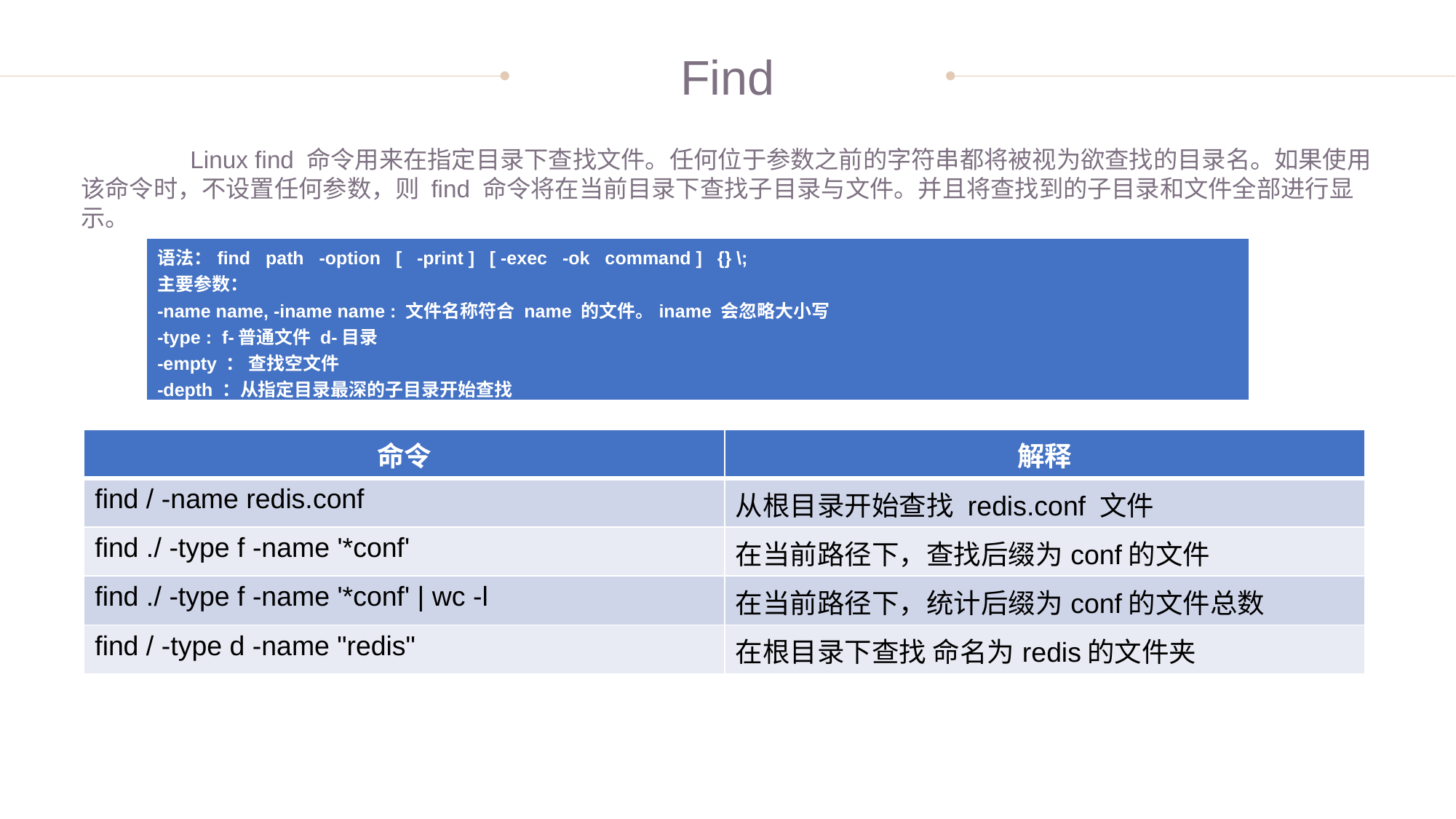

Find
	Linux find 命令用来在指定目录下查找文件。任何位于参数之前的字符串都将被视为欲查找的目录名。如果使用该命令时，不设置任何参数，则 find 命令将在当前目录下查找子目录与文件。并且将查找到的子目录和文件全部进行显示。
| 语法：find path -option [ -print ] [ -exec -ok command ] {} \; 主要参数： -name name, -iname name : 文件名称符合 name 的文件。iname 会忽略大小写 -type : f-普通文件 d-目录 -empty ： 查找空文件 -depth ：从指定目录最深的子目录开始查找 -prune ：忽略某个目录 |
| --- |
| 命令 | 解释 |
| --- | --- |
| find / -name redis.conf | 从根目录开始查找 redis.conf 文件 |
| find ./ -type f -name '\*conf' | 在当前路径下，查找后缀为conf的文件 |
| find ./ -type f -name '\*conf' | wc -l | 在当前路径下，统计后缀为conf的文件总数 |
| find / -type d -name "redis" | 在根目录下查找 命名为redis的文件夹 |